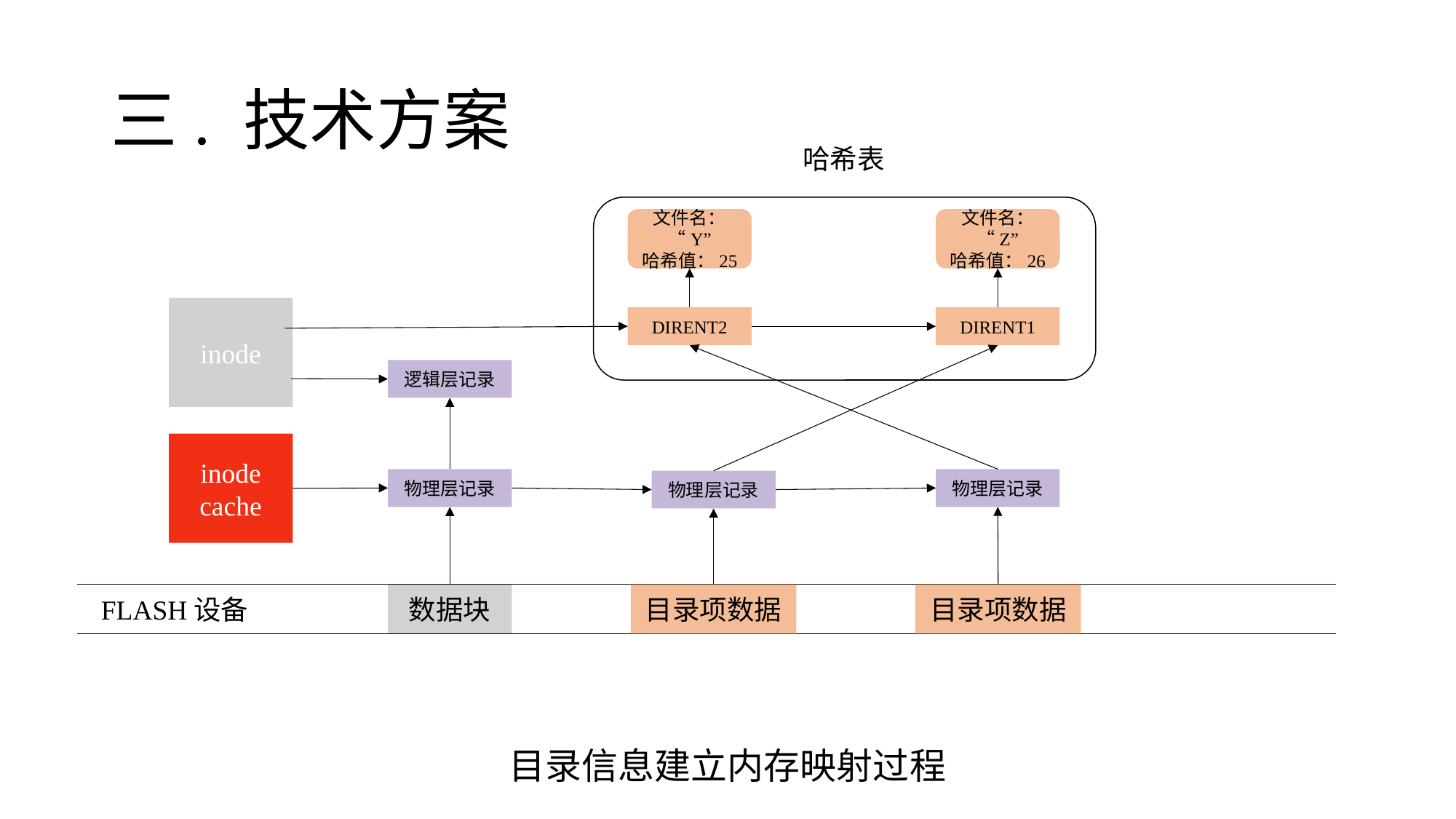

# 三. 技术方案
哈希表

文件名：“Y”
哈希值：25
文件名：“Z”
哈希值：26
inode
DIRENT2
DIRENT1
逻辑层记录
inode cache
物理层记录
物理层记录
物理层记录
数据块
目录项数据
目录项数据
FLASH设备
目录信息建立内存映射过程